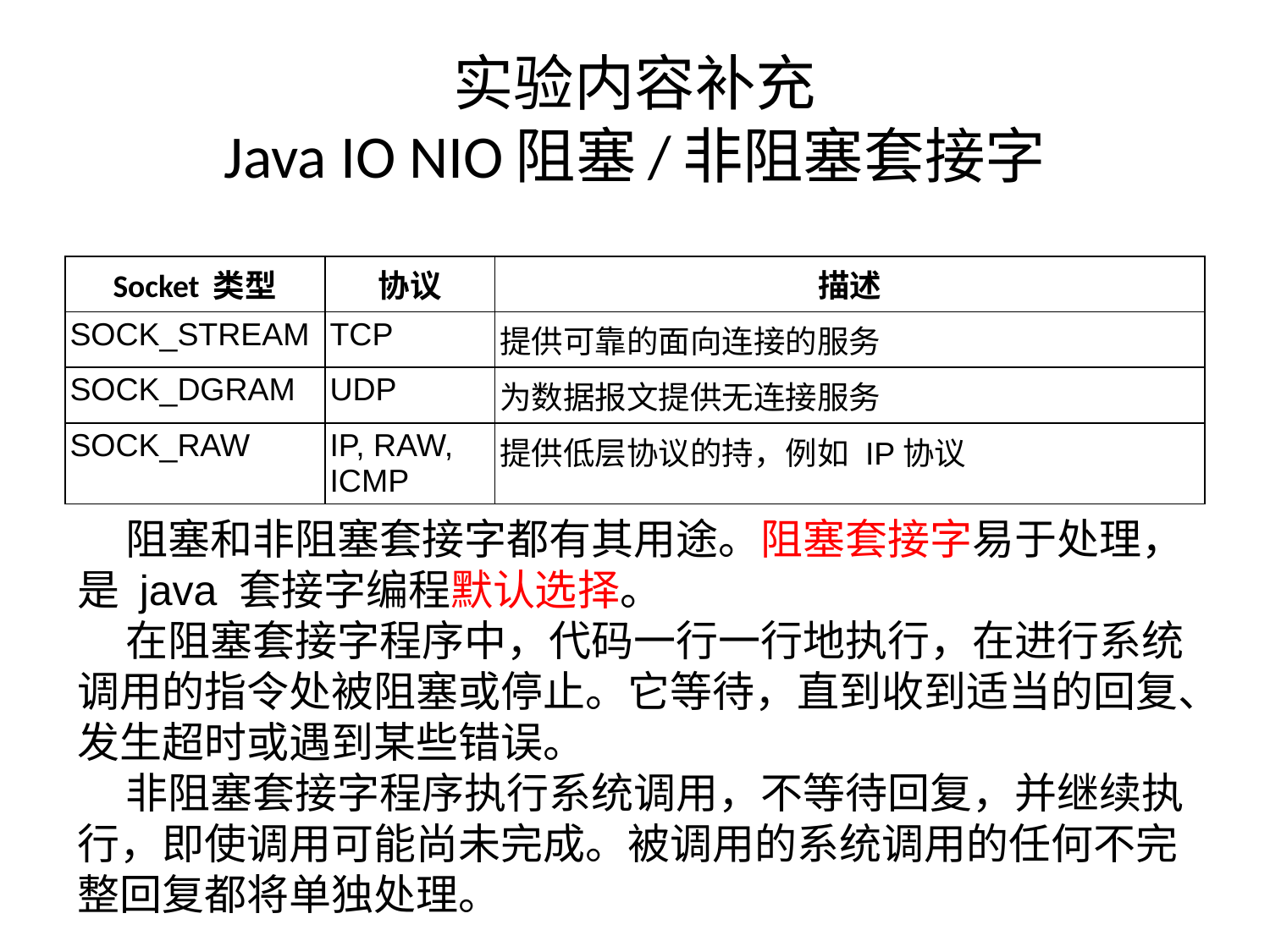

# 实验内容补充 Java IO NIO阻塞/非阻塞套接字
| Socket 类型 | 协议 | 描述 |
| --- | --- | --- |
| SOCK\_STREAM | TCP | 提供可靠的面向连接的服务 |
| SOCK\_DGRAM | UDP | 为数据报文提供无连接服务 |
| SOCK\_RAW | IP, RAW, ICMP | 提供低层协议的持，例如 IP协议 |
    阻塞和非阻塞套接字都有其用途。阻塞套接字易于处理，是 java 套接字编程默认选择。
    在阻塞套接字程序中，代码一行一行地执行，在进行系统调用的指令处被阻塞或停止。它等待，直到收到适当的回复、发生超时或遇到某些错误。
    非阻塞套接字程序执行系统调用，不等待回复，并继续执行，即使调用可能尚未完成。被调用的系统调用的任何不完整回复都将单独处理。